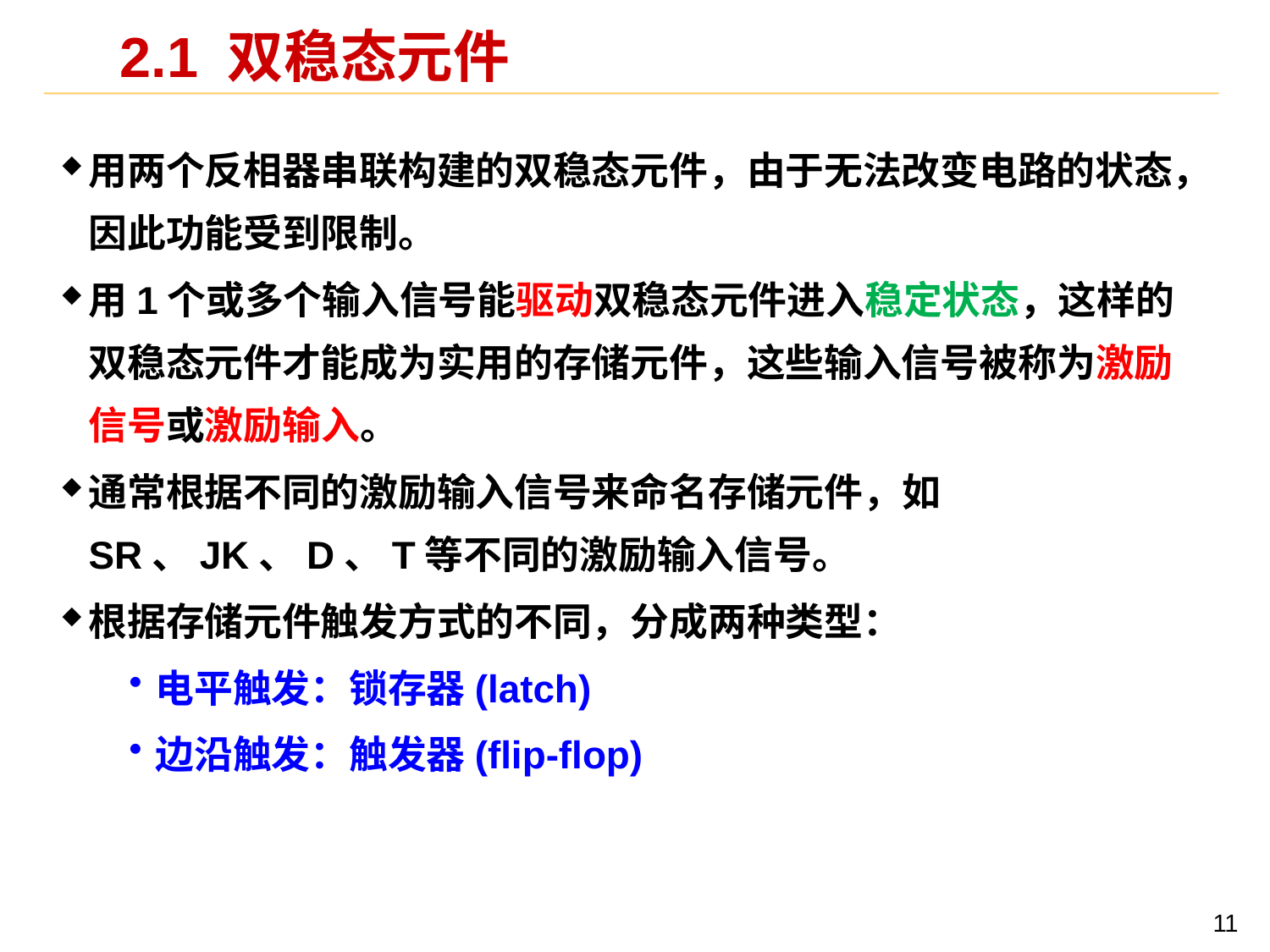

# 2.1 双稳态元件
用两个反相器串联构建的双稳态元件，由于无法改变电路的状态，因此功能受到限制。
用1个或多个输入信号能驱动双稳态元件进入稳定状态，这样的双稳态元件才能成为实用的存储元件，这些输入信号被称为激励信号或激励输入。
通常根据不同的激励输入信号来命名存储元件，如SR、JK、D、T等不同的激励输入信号。
根据存储元件触发方式的不同，分成两种类型：
电平触发：锁存器(latch)
边沿触发：触发器(flip-flop)

11